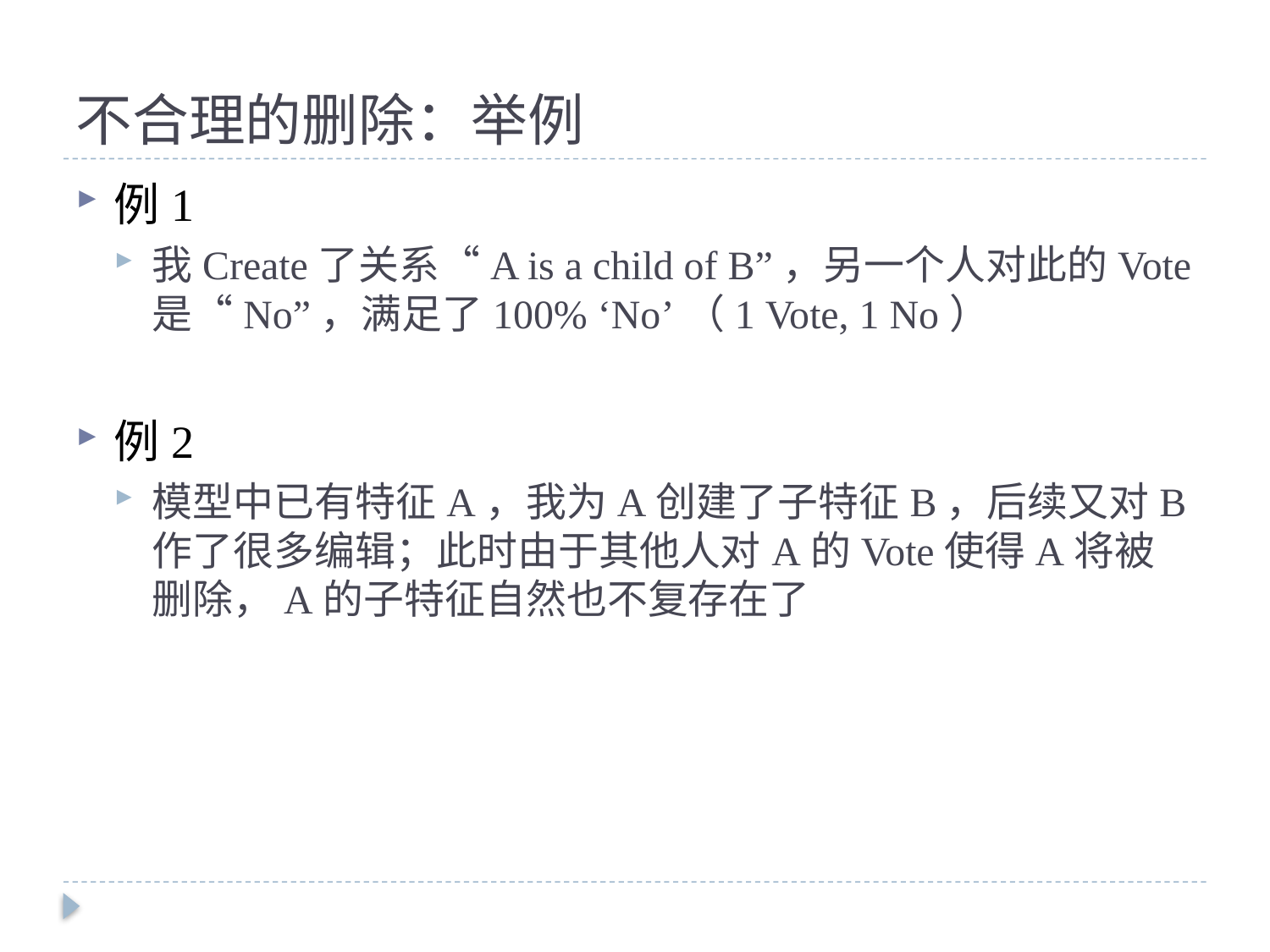

# 不合理的删除：举例
例1
我Create了关系“A is a child of B”，另一个人对此的Vote是“No”，满足了100% ‘No’（1 Vote, 1 No）

例2
模型中已有特征A，我为A创建了子特征B，后续又对B作了很多编辑；此时由于其他人对A的Vote使得A将被删除，A的子特征自然也不复存在了